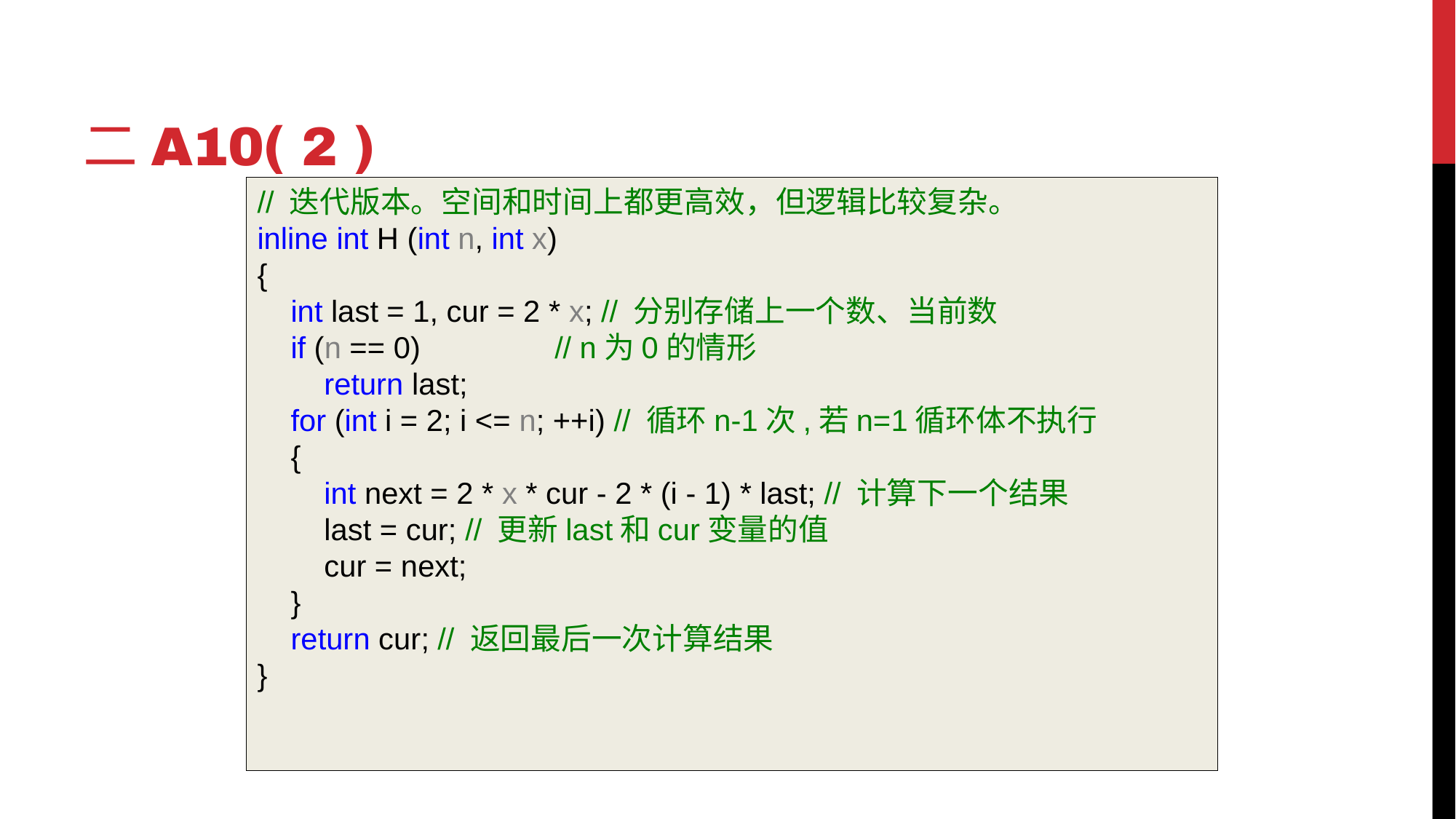

# 二a10( 2 )
// 迭代版本。空间和时间上都更高效，但逻辑比较复杂。
inline int H (int n, int x)
{
    int last = 1, cur = 2 * x; // 分别存储上一个数、当前数
    if (n == 0)                // n为0的情形
        return last;
    for (int i = 2; i <= n; ++i) // 循环n-1次,若n=1循环体不执行
    {
        int next = 2 * x * cur - 2 * (i - 1) * last; // 计算下一个结果
        last = cur; // 更新last和cur变量的值
        cur = next;
    }
    return cur; // 返回最后一次计算结果
}